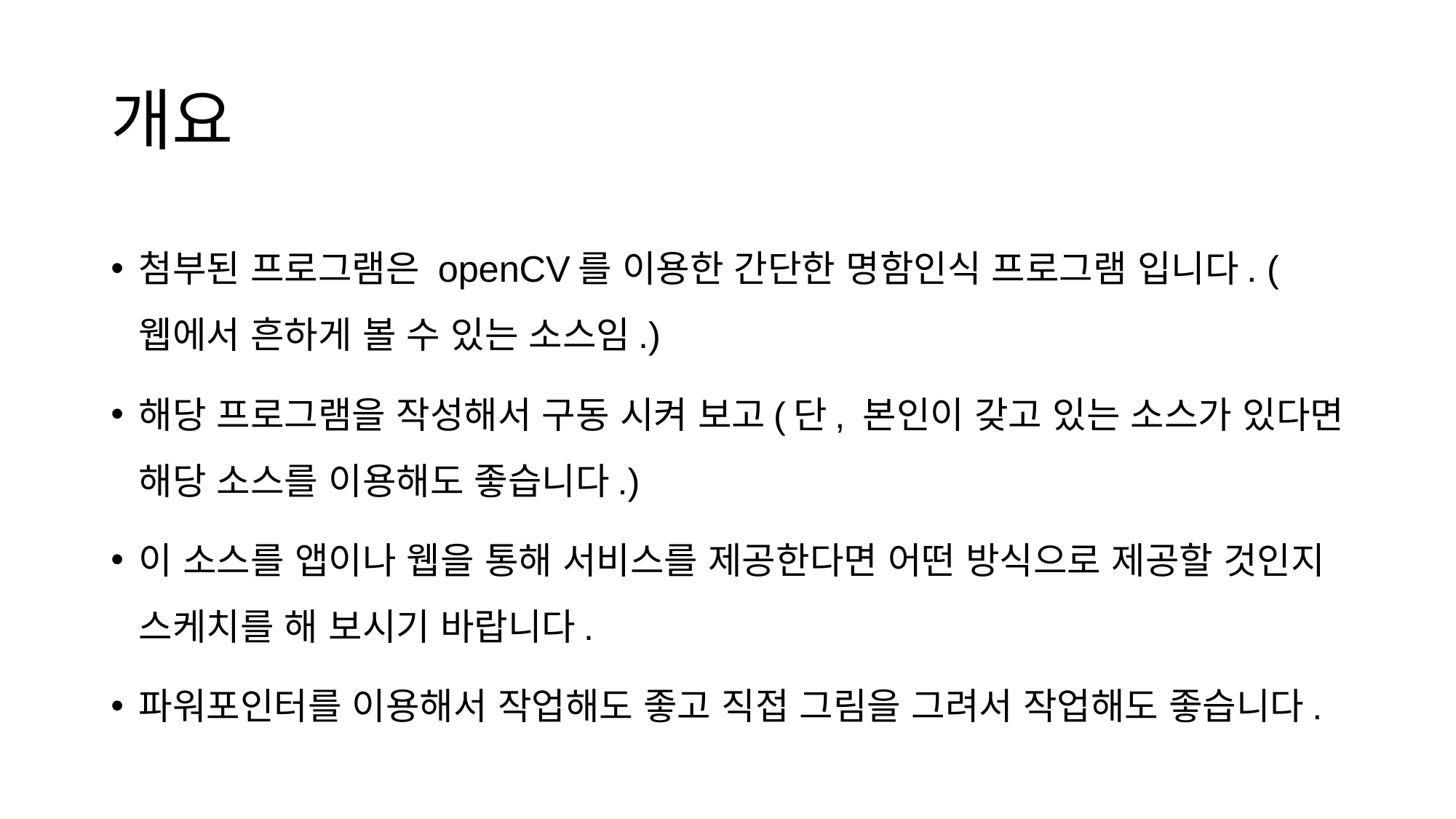

# 개요
첨부된 프로그램은 openCV를 이용한 간단한 명함인식 프로그램 입니다. (웹에서 흔하게 볼 수 있는 소스임.)
해당 프로그램을 작성해서 구동 시켜 보고(단, 본인이 갖고 있는 소스가 있다면 해당 소스를 이용해도 좋습니다.)
이 소스를 앱이나 웹을 통해 서비스를 제공한다면 어떤 방식으로 제공할 것인지 스케치를 해 보시기 바랍니다.
파워포인터를 이용해서 작업해도 좋고 직접 그림을 그려서 작업해도 좋습니다.